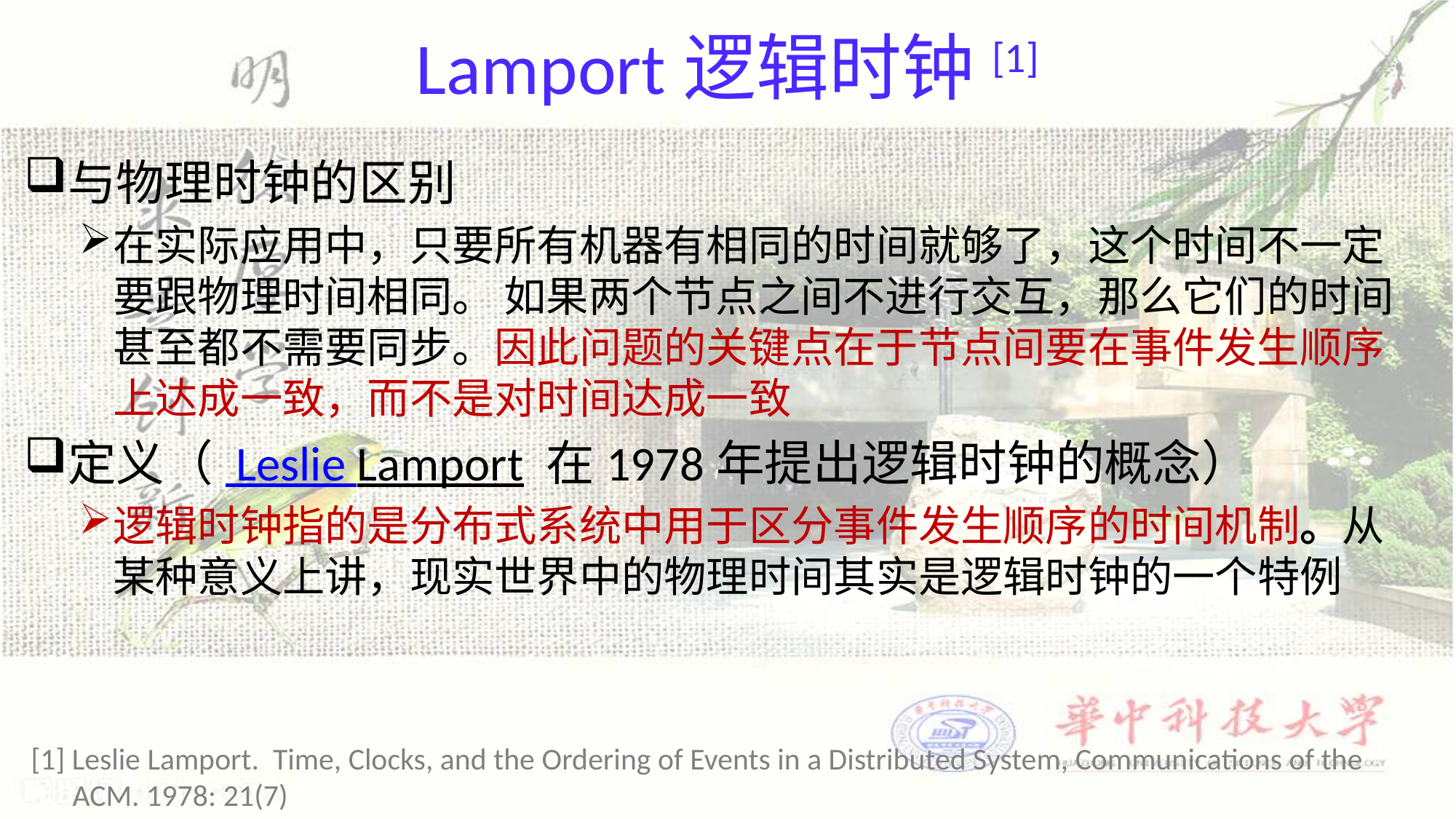

# Lamport逻辑时钟[1]
与物理时钟的区别
在实际应用中，只要所有机器有相同的时间就够了，这个时间不一定要跟物理时间相同。 如果两个节点之间不进行交互，那么它们的时间甚至都不需要同步。因此问题的关键点在于节点间要在事件发生顺序上达成一致，而不是对时间达成一致
定义（ Leslie Lamport 在1978年提出逻辑时钟的概念）
逻辑时钟指的是分布式系统中用于区分事件发生顺序的时间机制。从某种意义上讲，现实世界中的物理时间其实是逻辑时钟的一个特例
 [1] Leslie Lamport.  Time, Clocks, and the Ordering of Events in a Distributed System, Communications of the
       ACM. 1978: 21(7)